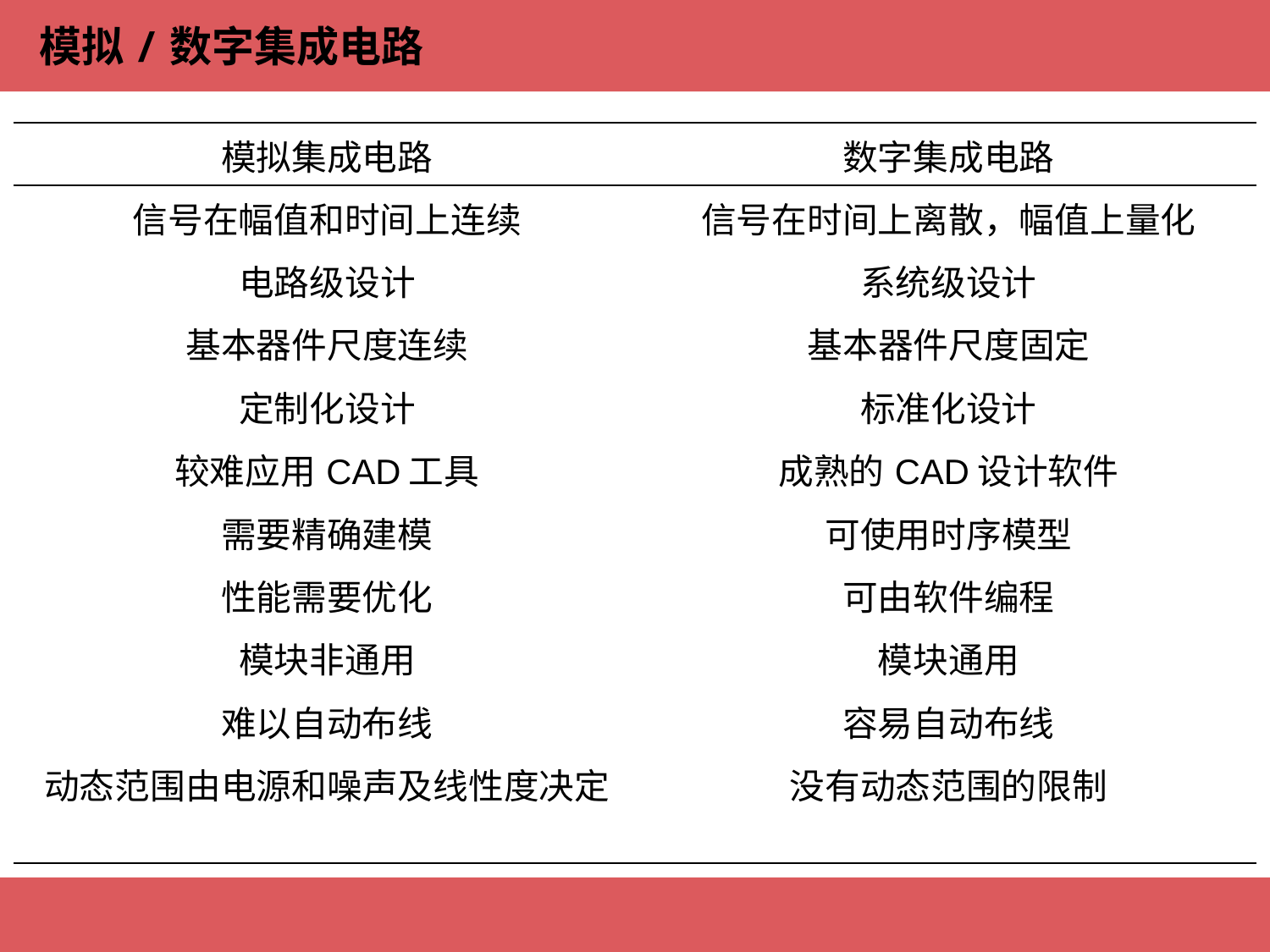

模拟/数字集成电路
| 模拟集成电路 | 数字集成电路 |
| --- | --- |
| 信号在幅值和时间上连续 | 信号在时间上离散，幅值上量化 |
| 电路级设计 | 系统级设计 |
| 基本器件尺度连续 | 基本器件尺度固定 |
| 定制化设计 | 标准化设计 |
| 较难应用CAD工具 | 成熟的CAD设计软件 |
| 需要精确建模 | 可使用时序模型 |
| 性能需要优化 | 可由软件编程 |
| 模块非通用 | 模块通用 |
| 难以自动布线 | 容易自动布线 |
| 动态范围由电源和噪声及线性度决定 | 没有动态范围的限制 |